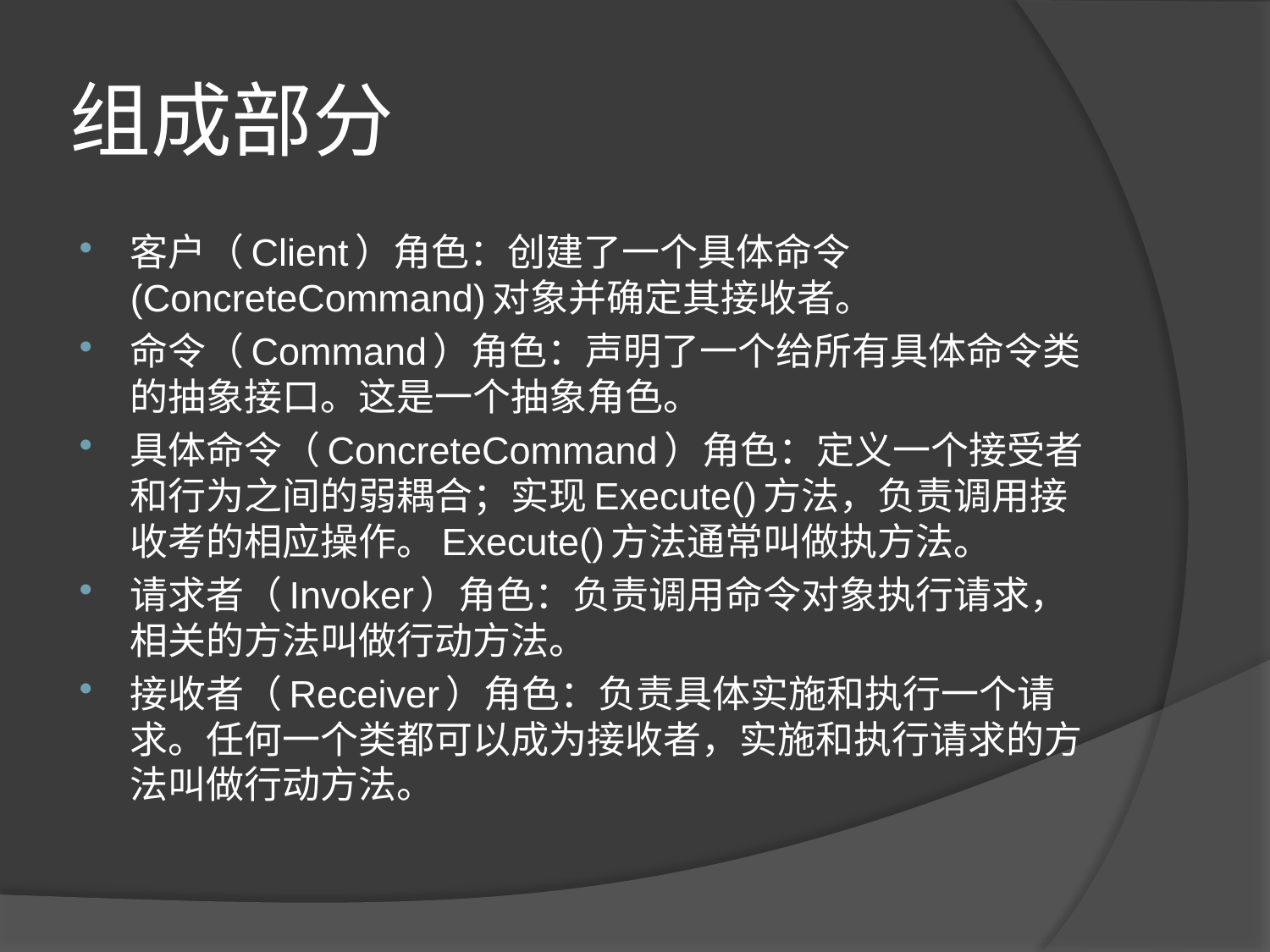

# 组成部分
客户（Client）角色：创建了一个具体命令(ConcreteCommand)对象并确定其接收者。
命令（Command）角色：声明了一个给所有具体命令类的抽象接口。这是一个抽象角色。
具体命令（ConcreteCommand）角色：定义一个接受者和行为之间的弱耦合；实现Execute()方法，负责调用接收考的相应操作。Execute()方法通常叫做执方法。
请求者（Invoker）角色：负责调用命令对象执行请求，相关的方法叫做行动方法。
接收者（Receiver）角色：负责具体实施和执行一个请求。任何一个类都可以成为接收者，实施和执行请求的方法叫做行动方法。